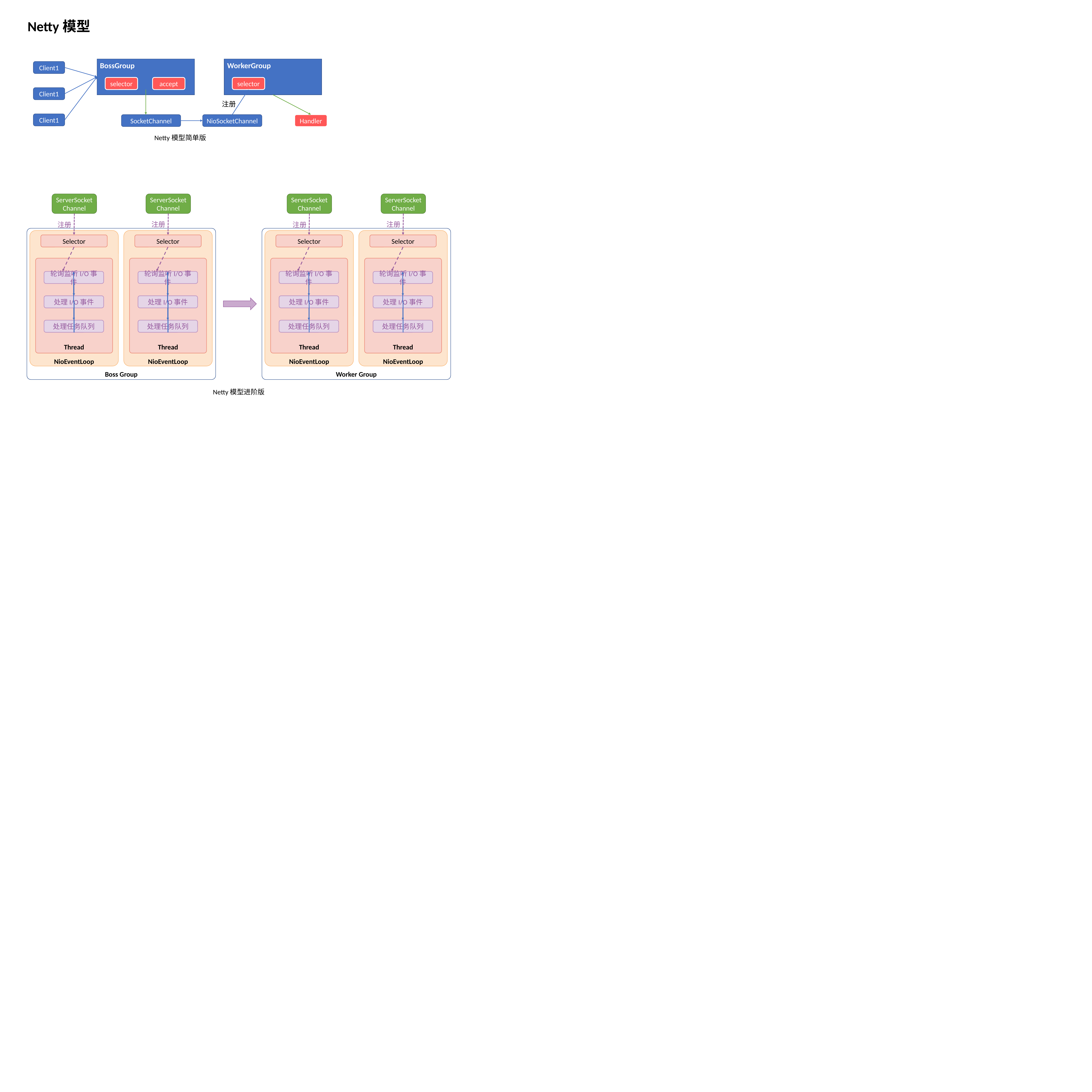

Netty模型

BossGroup
WorkerGroup
Client1
selector
accept
selector
Client1
注册
Client1
Handler
SocketChannel
NioSocketChannel
Netty模型简单版
ServerSocketChannel
注册

Selector

轮询监听I/O事件
处理I/O事件
处理任务队列
Thread
NioEventLoop
ServerSocketChannel
注册

Selector

轮询监听I/O事件
处理I/O事件
处理任务队列
Thread
NioEventLoop

Boss Group
ServerSocketChannel
注册

Selector

轮询监听I/O事件
处理I/O事件
处理任务队列
Thread
NioEventLoop
ServerSocketChannel
注册

Selector

轮询监听I/O事件
处理I/O事件
处理任务队列
Thread
NioEventLoop

Worker Group

Netty模型进阶版